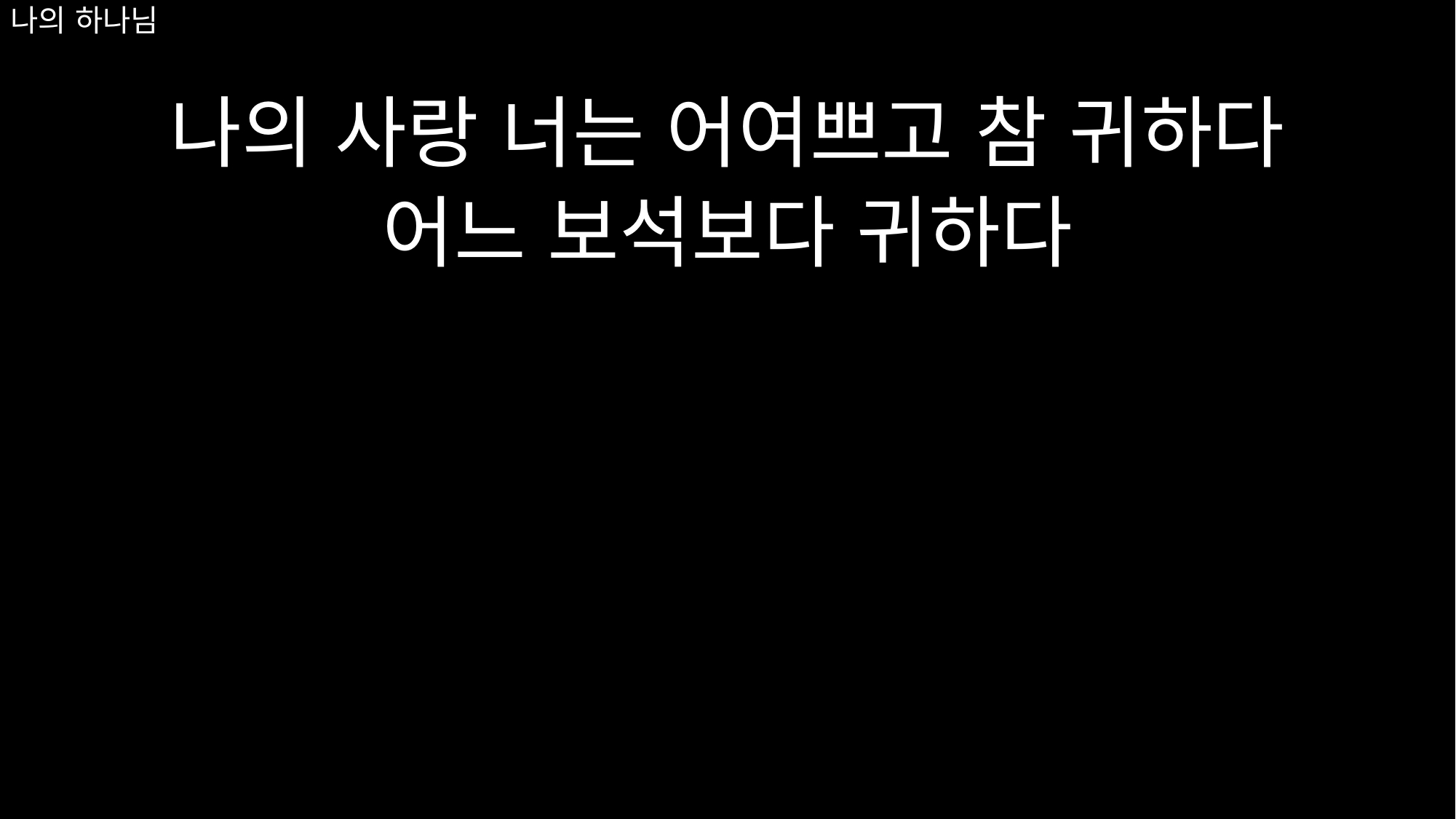

# 나의 하나님
나의 사랑 너는 어여쁘고 참 귀하다
어느 보석보다 귀하다